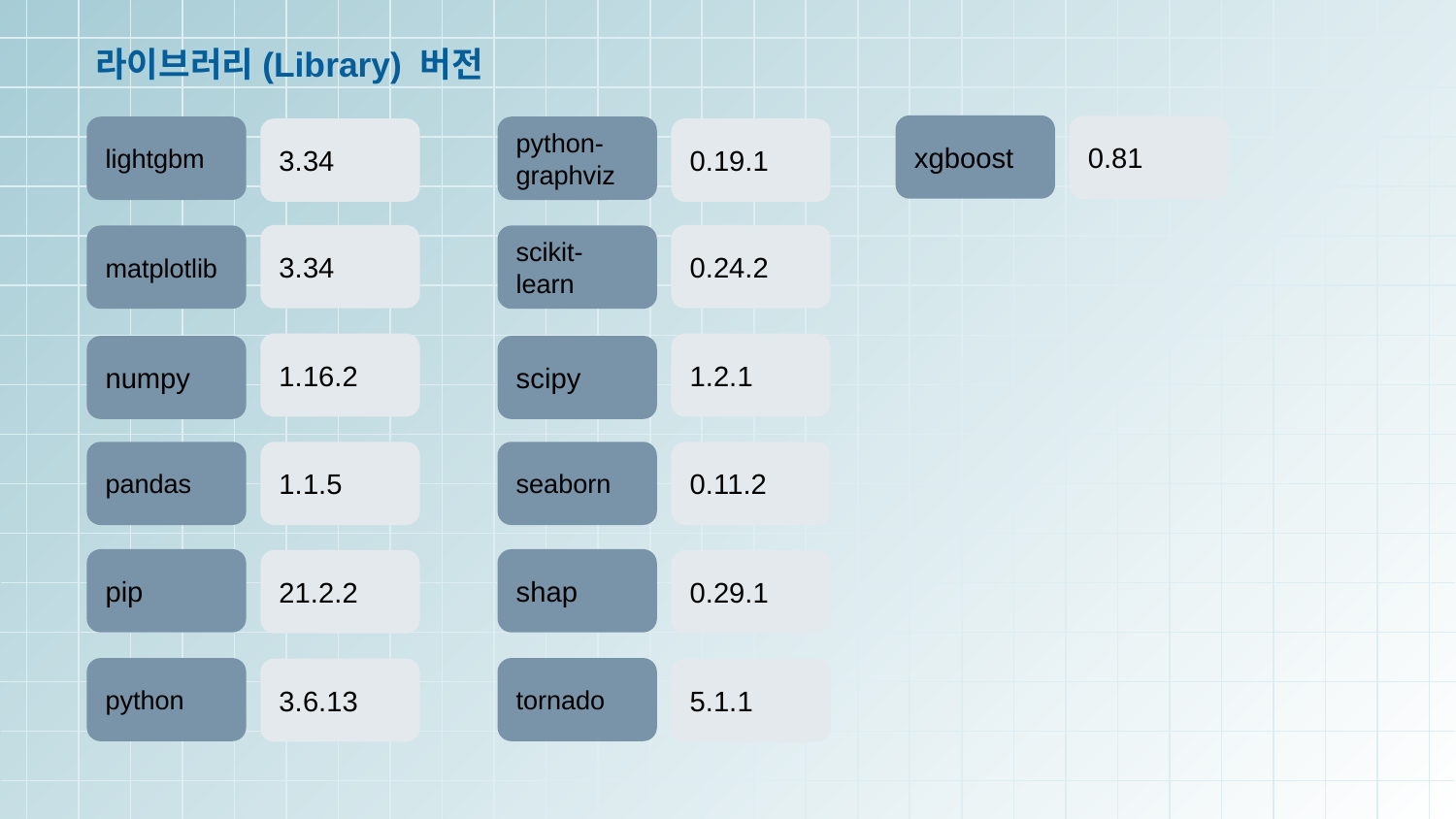

라이브러리(Library) 버전
xgboost
0.81
lightgbm
matplotlib
numpy
pandas
pip
python
3.34
3.34
1.16.2
1.1.5
21.2.2
3.6.13
python-graphviz
scikit-learn
scipy
seaborn
shap
tornado
0.19.1
0.24.2
1.2.1
0.11.2
0.29.1
5.1.1